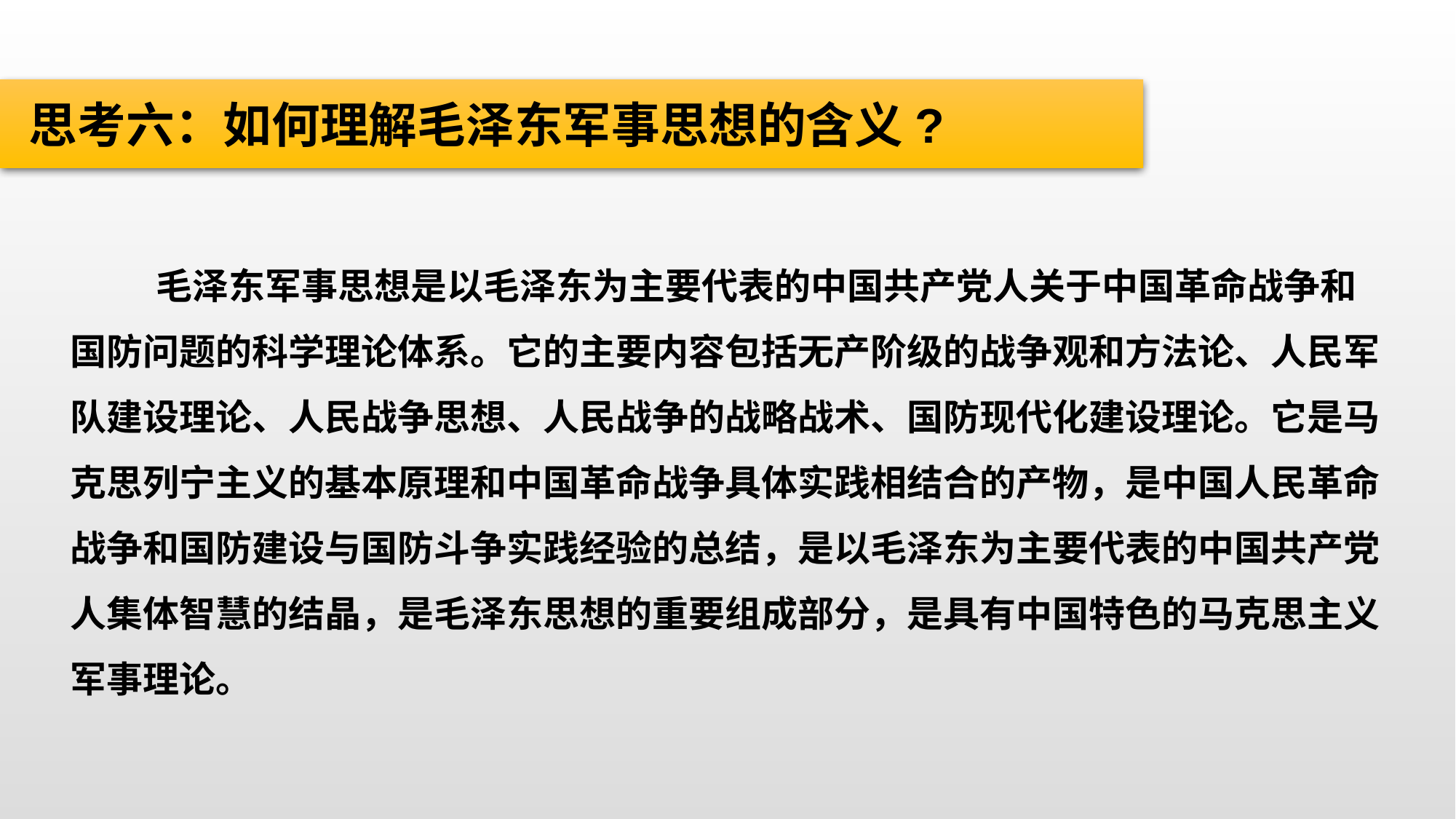

思考六：如何理解毛泽东军事思想的含义?
毛泽东军事思想是以毛泽东为主要代表的中国共产党人关于中国革命战争和国防问题的科学理论体系。它的主要内容包括无产阶级的战争观和方法论、人民军队建设理论、人民战争思想、人民战争的战略战术、国防现代化建设理论。它是马克思列宁主义的基本原理和中国革命战争具体实践相结合的产物，是中国人民革命战争和国防建设与国防斗争实践经验的总结，是以毛泽东为主要代表的中国共产党人集体智慧的结晶，是毛泽东思想的重要组成部分，是具有中国特色的马克思主义军事理论。